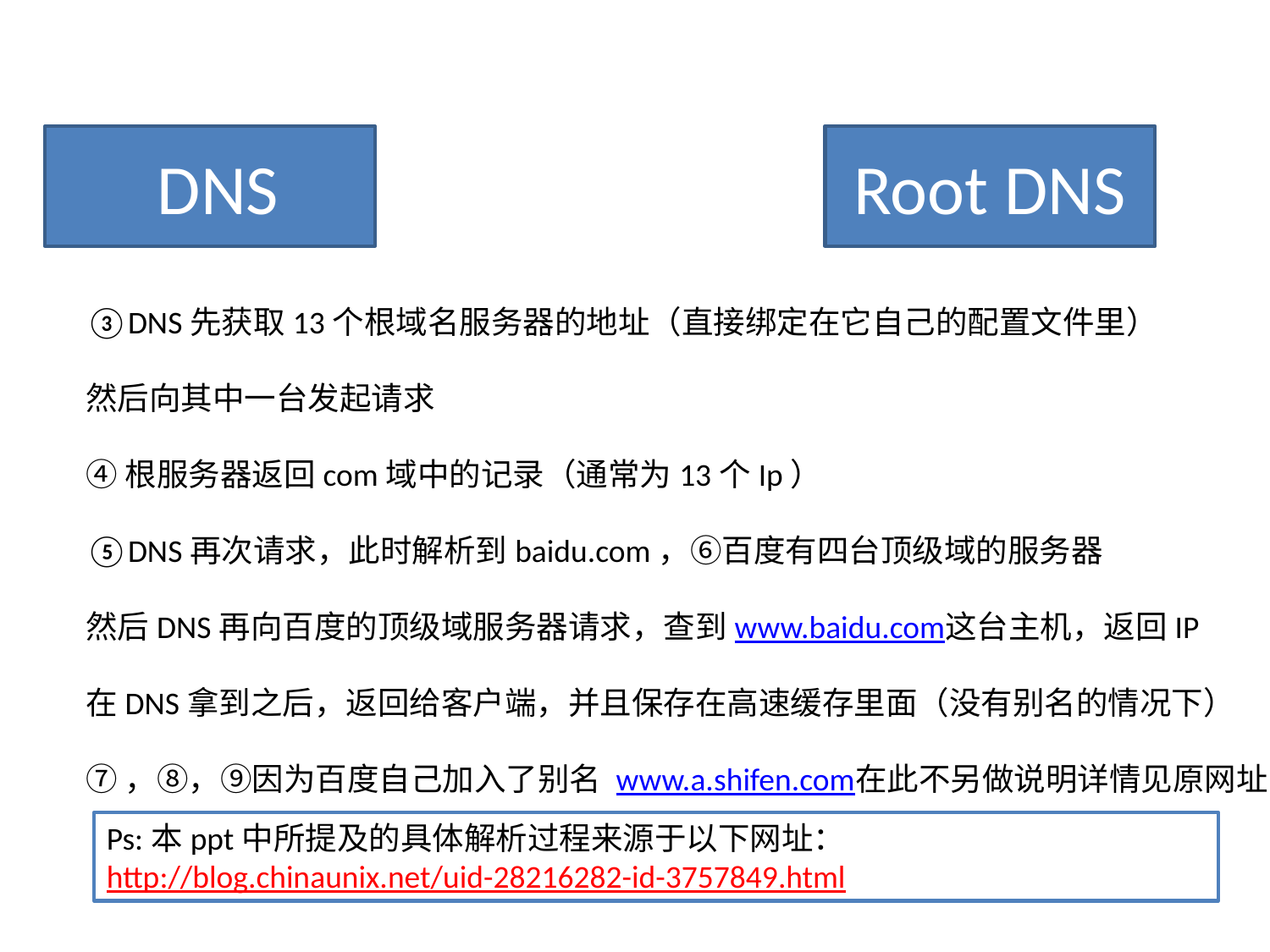

DNS
Root DNS
③DNS先获取13个根域名服务器的地址（直接绑定在它自己的配置文件里）

然后向其中一台发起请求

④根服务器返回com域中的记录（通常为13个Ip）

⑤DNS再次请求，此时解析到baidu.com，⑥百度有四台顶级域的服务器

然后DNS再向百度的顶级域服务器请求，查到www.baidu.com这台主机，返回IP

在DNS拿到之后，返回给客户端，并且保存在高速缓存里面（没有别名的情况下）

⑦，⑧，⑨因为百度自己加入了别名 www.a.shifen.com在此不另做说明详情见原网址
Ps:本ppt中所提及的具体解析过程来源于以下网址：
http://blog.chinaunix.net/uid-28216282-id-3757849.html